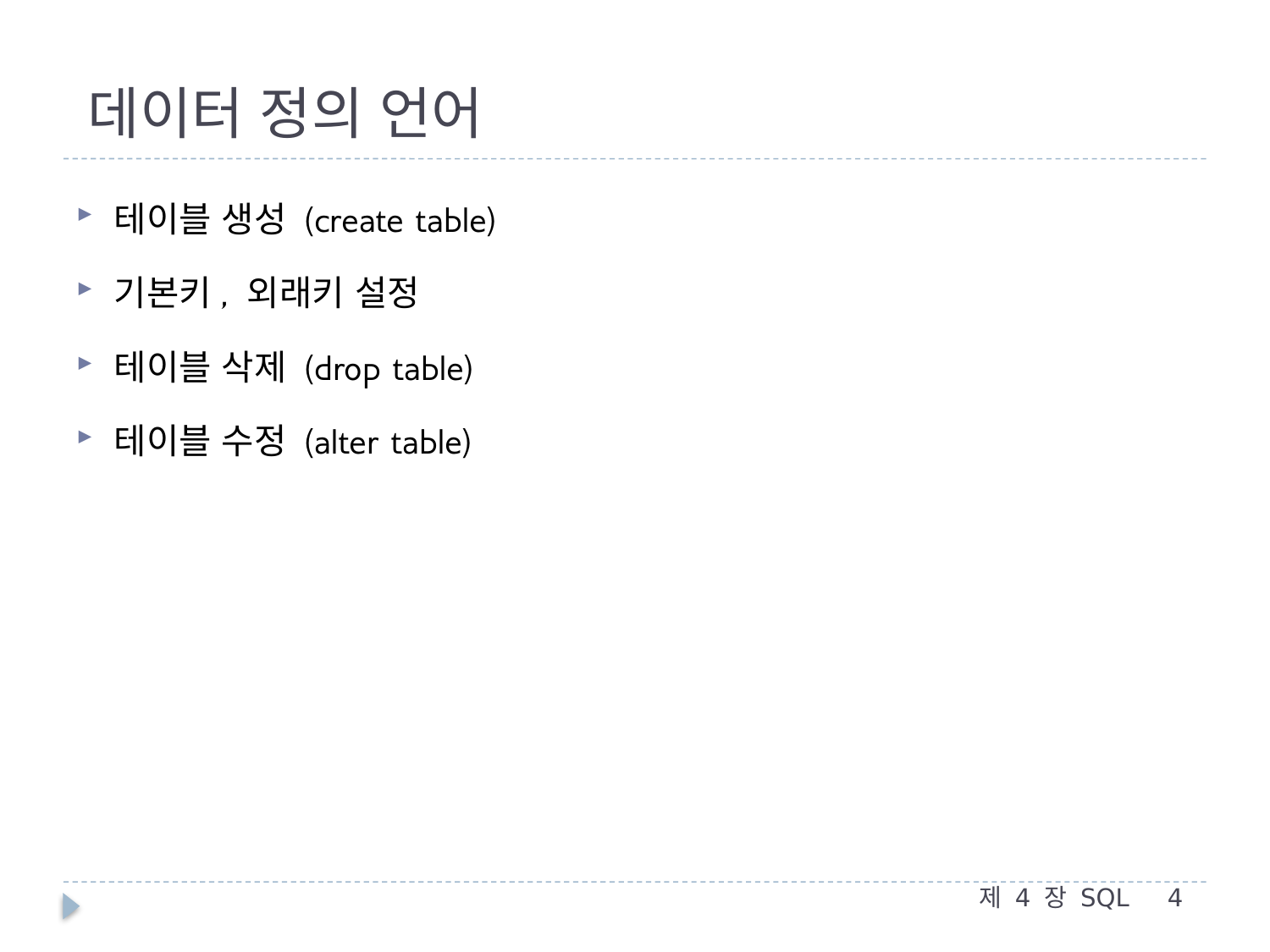

# 데이터 정의 언어
테이블 생성 (create table)
기본키, 외래키 설정
테이블 삭제 (drop table)
테이블 수정 (alter table)
제 4 장 SQL
4